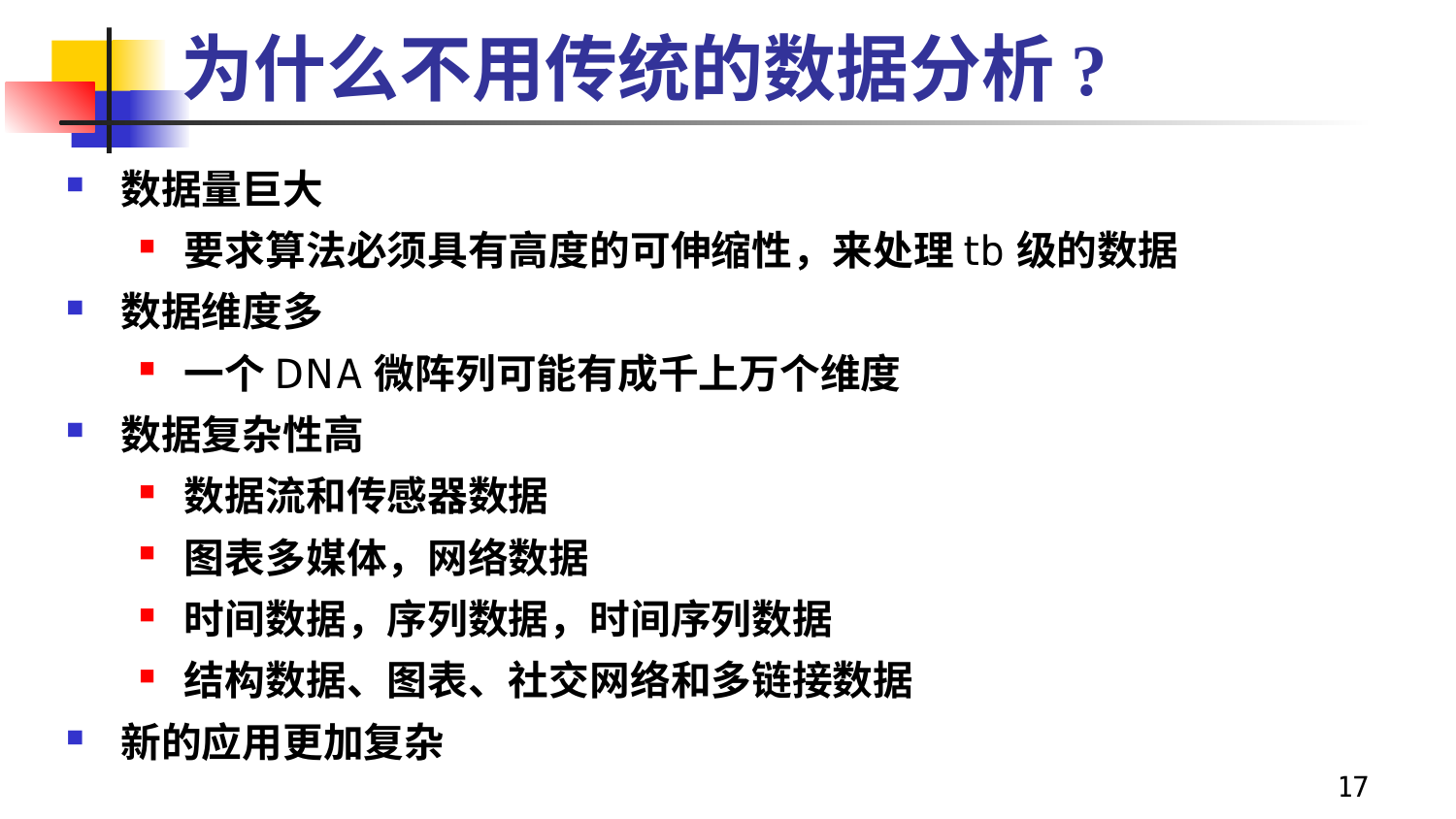

# 为什么不用传统的数据分析?
数据量巨大
要求算法必须具有高度的可伸缩性，来处理tb级的数据
数据维度多
一个DNA微阵列可能有成千上万个维度
数据复杂性高
数据流和传感器数据
图表多媒体，网络数据
时间数据，序列数据，时间序列数据
结构数据、图表、社交网络和多链接数据
新的应用更加复杂
17